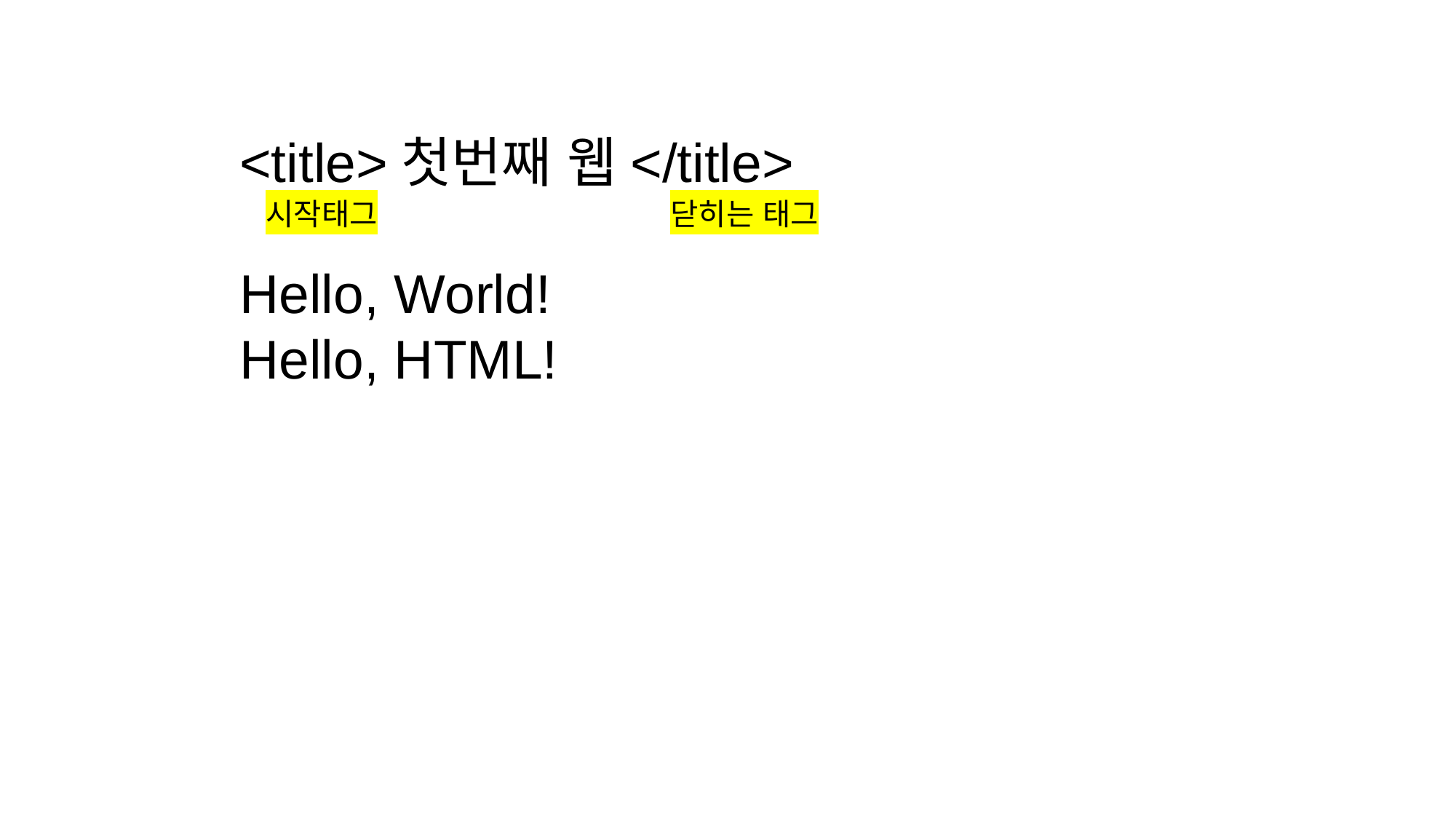

<title>첫번째 웹</title>

Hello, World!
Hello, HTML!
시작태그
닫히는 태그